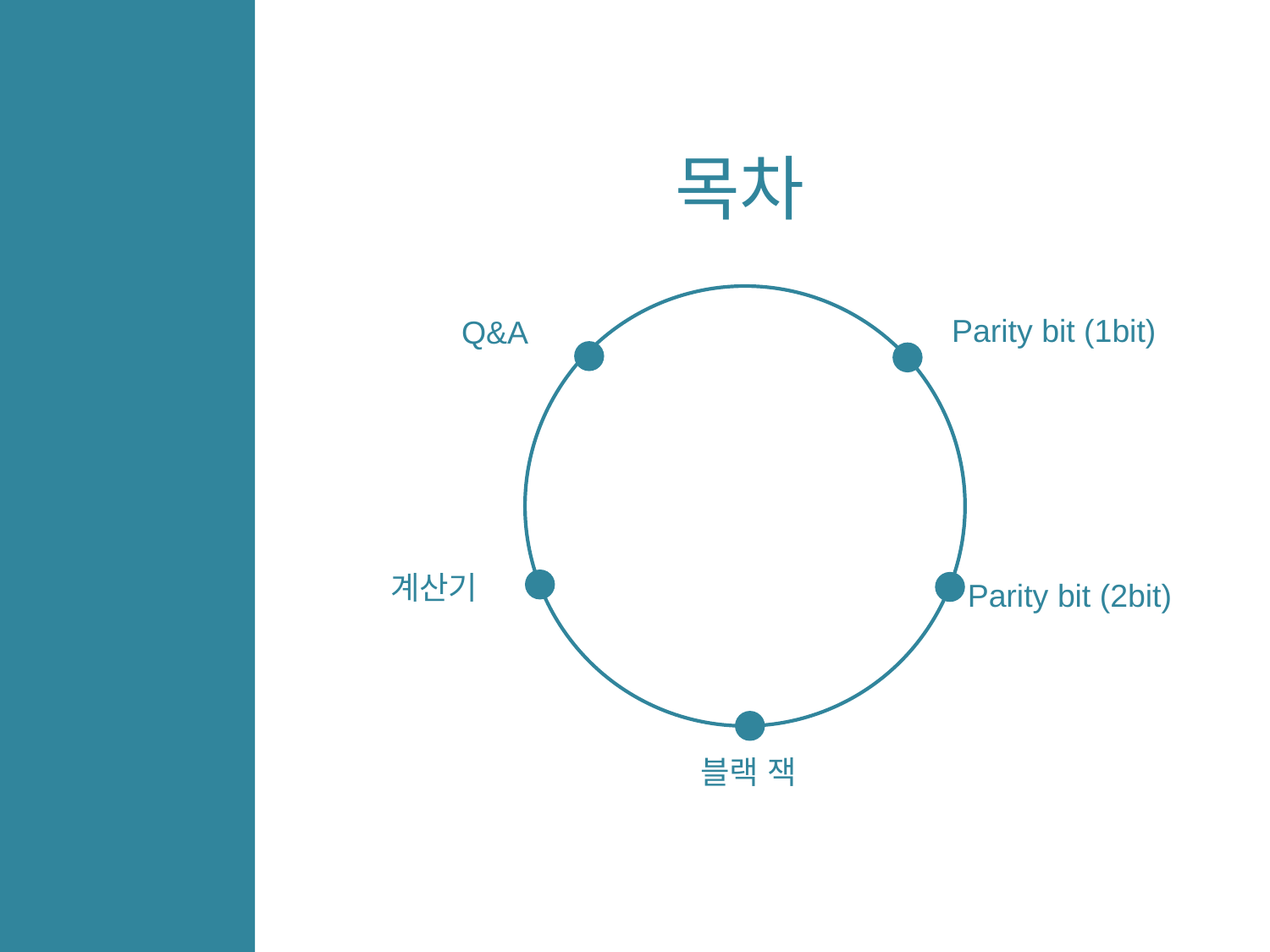

목차

Parity bit (1bit)
Q&A

계산기
Parity bit (2bit)

블랙 잭